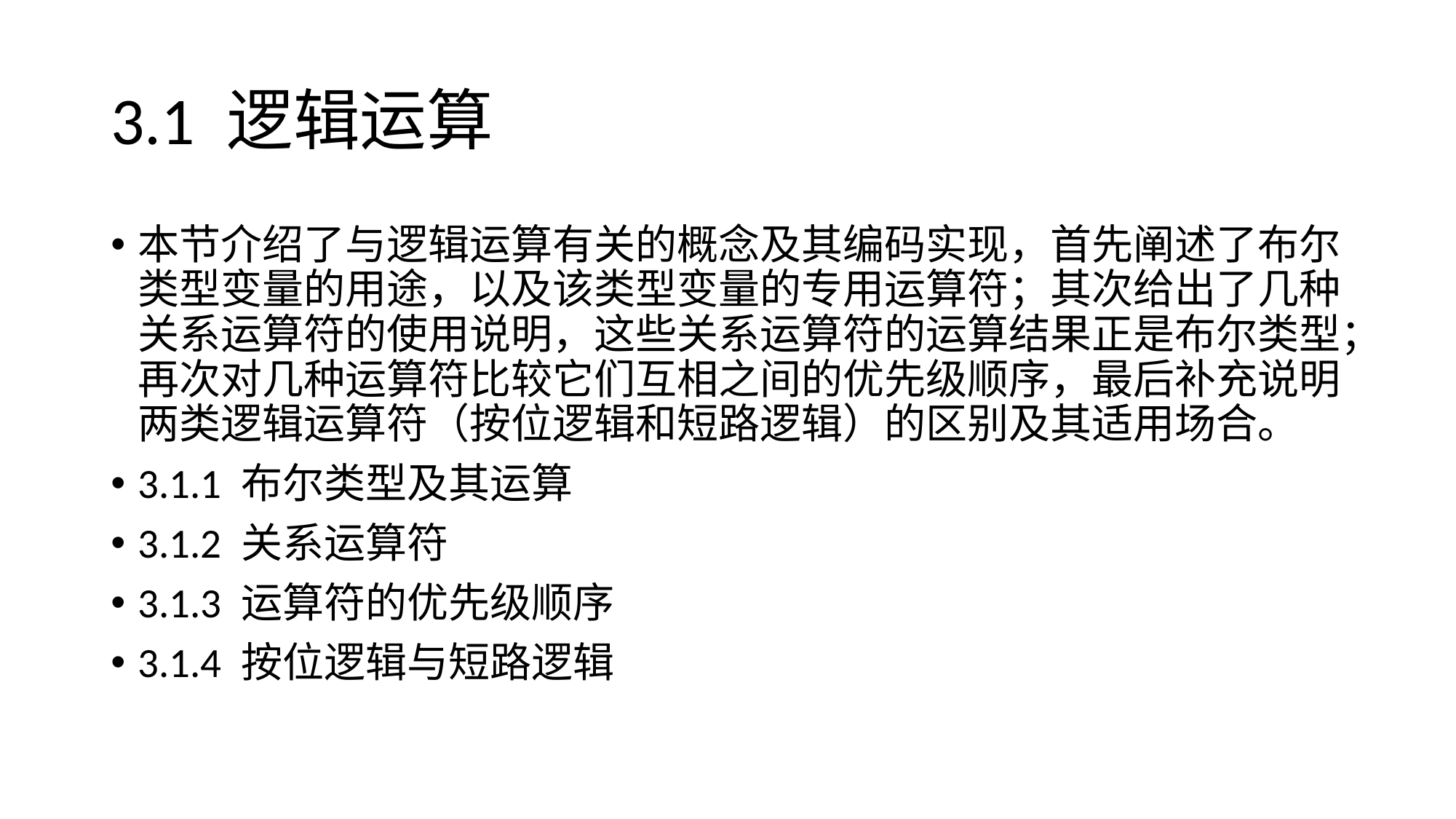

# 3.1 逻辑运算
本节介绍了与逻辑运算有关的概念及其编码实现，首先阐述了布尔类型变量的用途，以及该类型变量的专用运算符；其次给出了几种关系运算符的使用说明，这些关系运算符的运算结果正是布尔类型；再次对几种运算符比较它们互相之间的优先级顺序，最后补充说明两类逻辑运算符（按位逻辑和短路逻辑）的区别及其适用场合。
3.1.1 布尔类型及其运算
3.1.2 关系运算符
3.1.3 运算符的优先级顺序
3.1.4 按位逻辑与短路逻辑